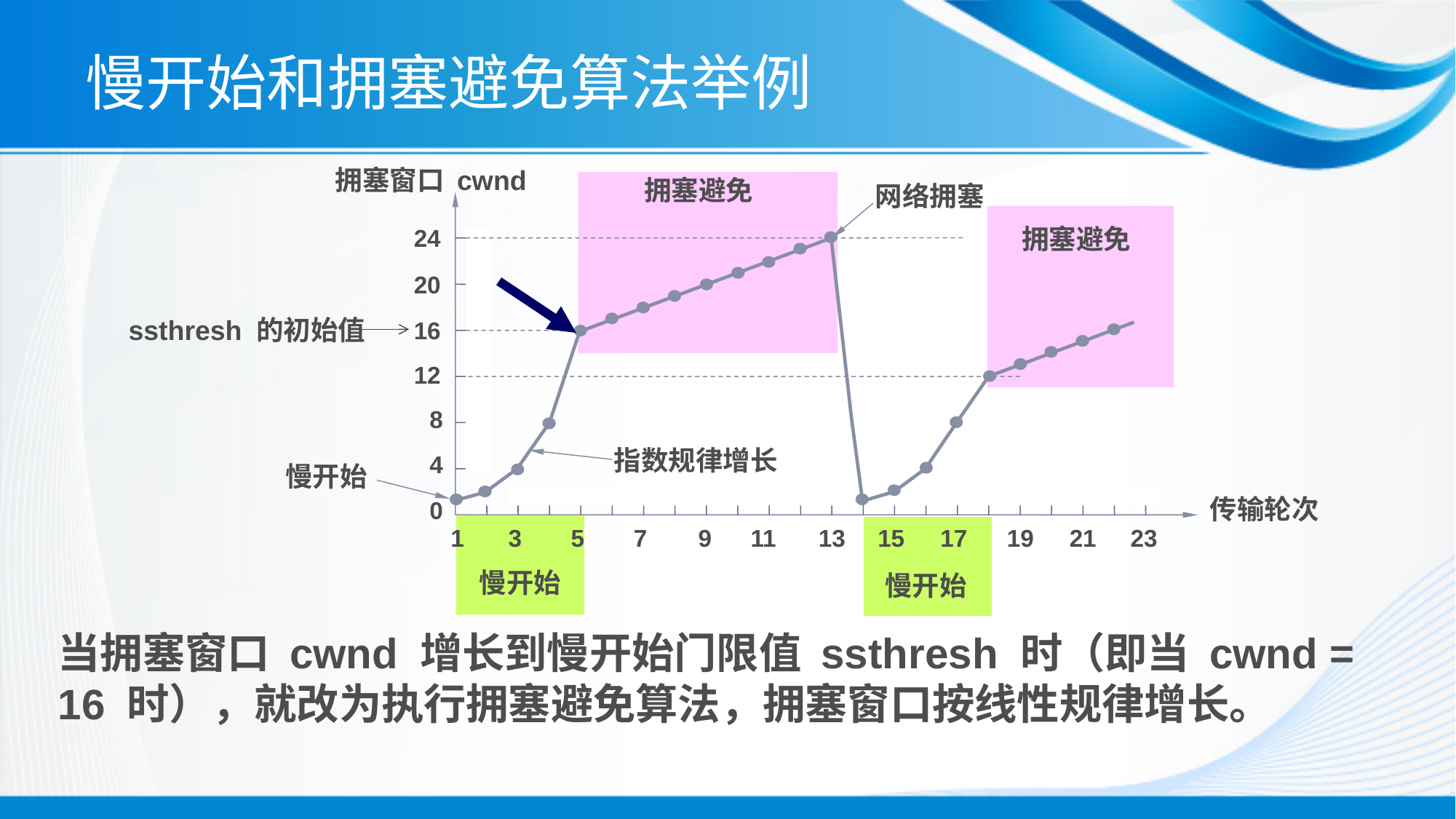

慢开始和拥塞避免算法举例
拥塞窗口 cwnd
拥塞避免

网络拥塞

拥塞避免
24

20

ssthresh 的初始值
16

12

8

指数规律增长
4

慢开始

传输轮次

0

1
3
5
7
9
11
13
15
17
19
21
23
慢开始
慢开始
当拥塞窗口 cwnd 增长到慢开始门限值 ssthresh 时（即当 cwnd = 16 时），就改为执行拥塞避免算法，拥塞窗口按线性规律增长。